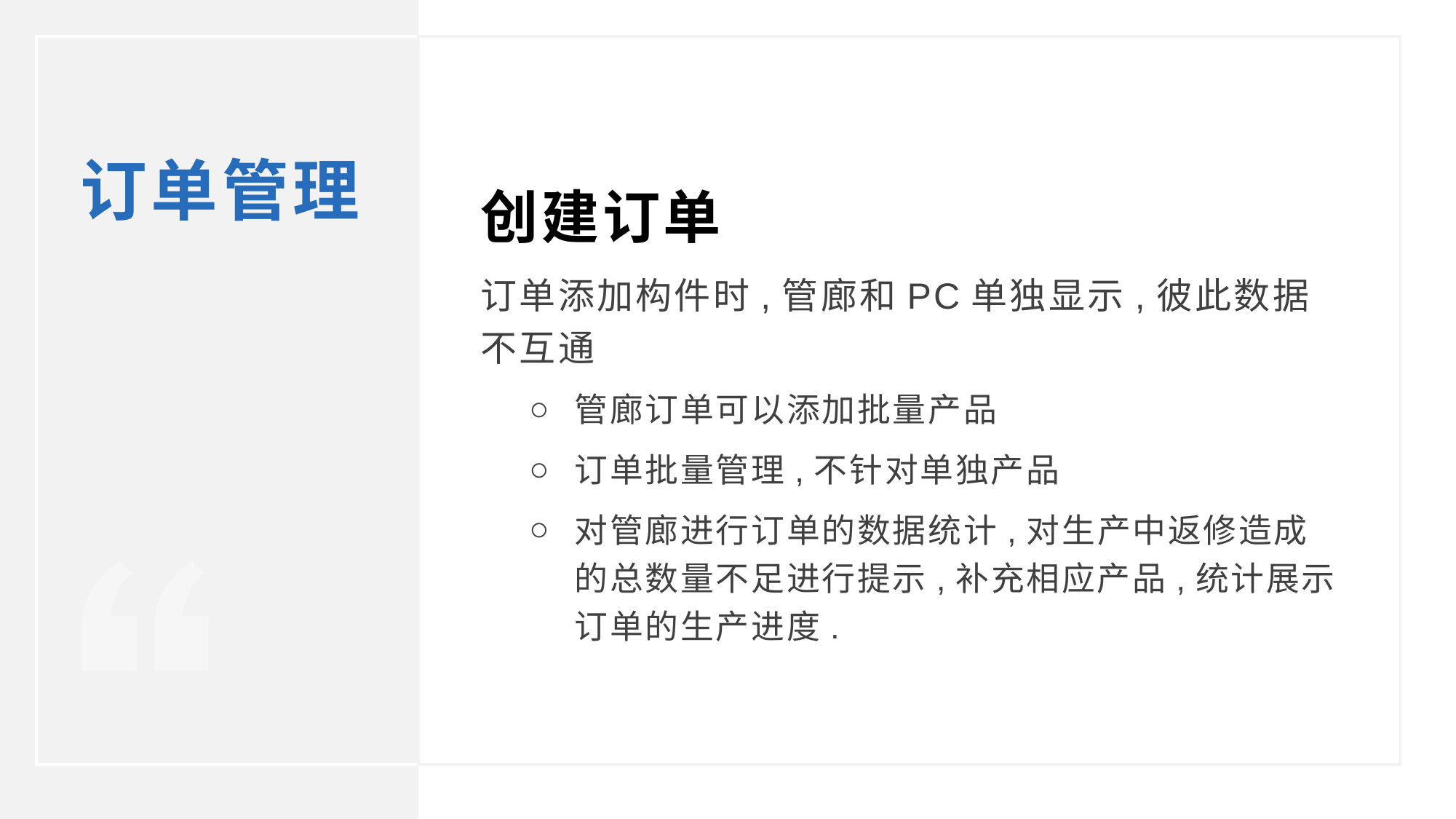

订单管理
创建订单
订单添加构件时,管廊和PC单独显示,彼此数据不互通
管廊订单可以添加批量产品
订单批量管理,不针对单独产品
对管廊进行订单的数据统计,对生产中返修造成的总数量不足进行提示,补充相应产品,统计展示订单的生产进度.